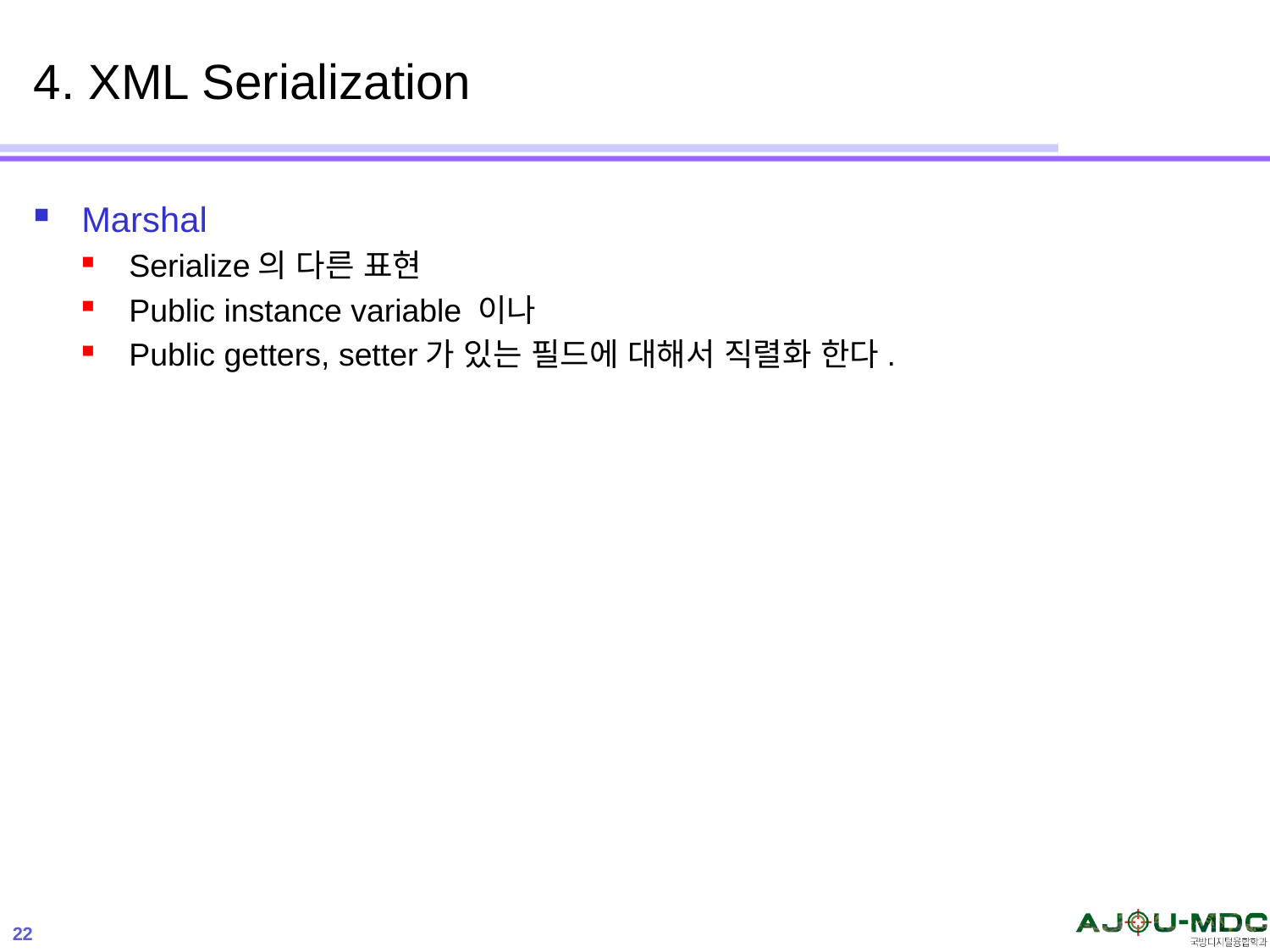

# 4. XML Serialization
Marshal
Serialize의 다른 표현
Public instance variable 이나
Public getters, setter가 있는 필드에 대해서 직렬화 한다.
22